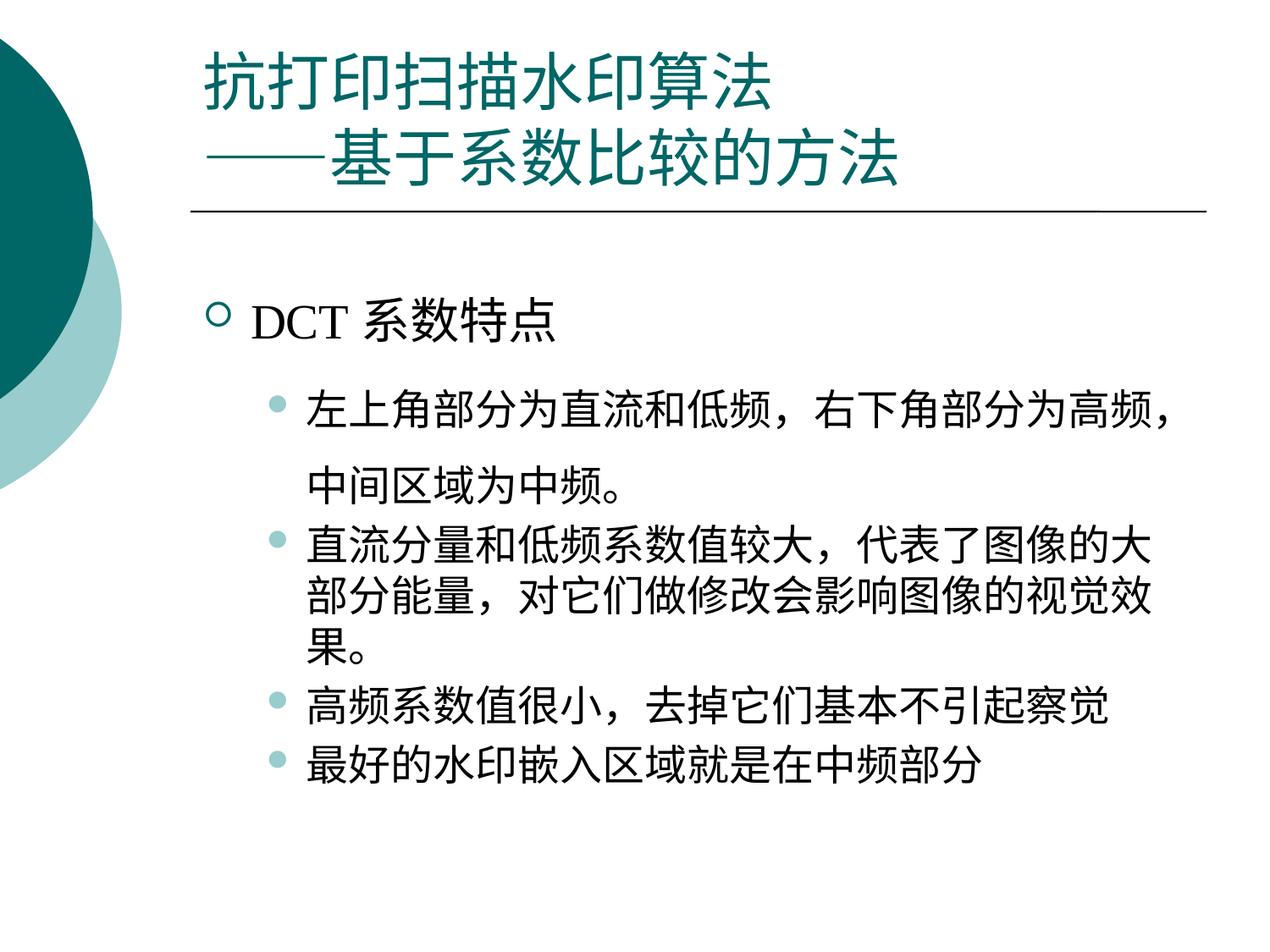

# 抗打印扫描水印算法 ——基于系数比较的方法
DCT系数特点
左上角部分为直流和低频，右下角部分为高频，中间区域为中频。
直流分量和低频系数值较大，代表了图像的大部分能量，对它们做修改会影响图像的视觉效果。
高频系数值很小，去掉它们基本不引起察觉
最好的水印嵌入区域就是在中频部分